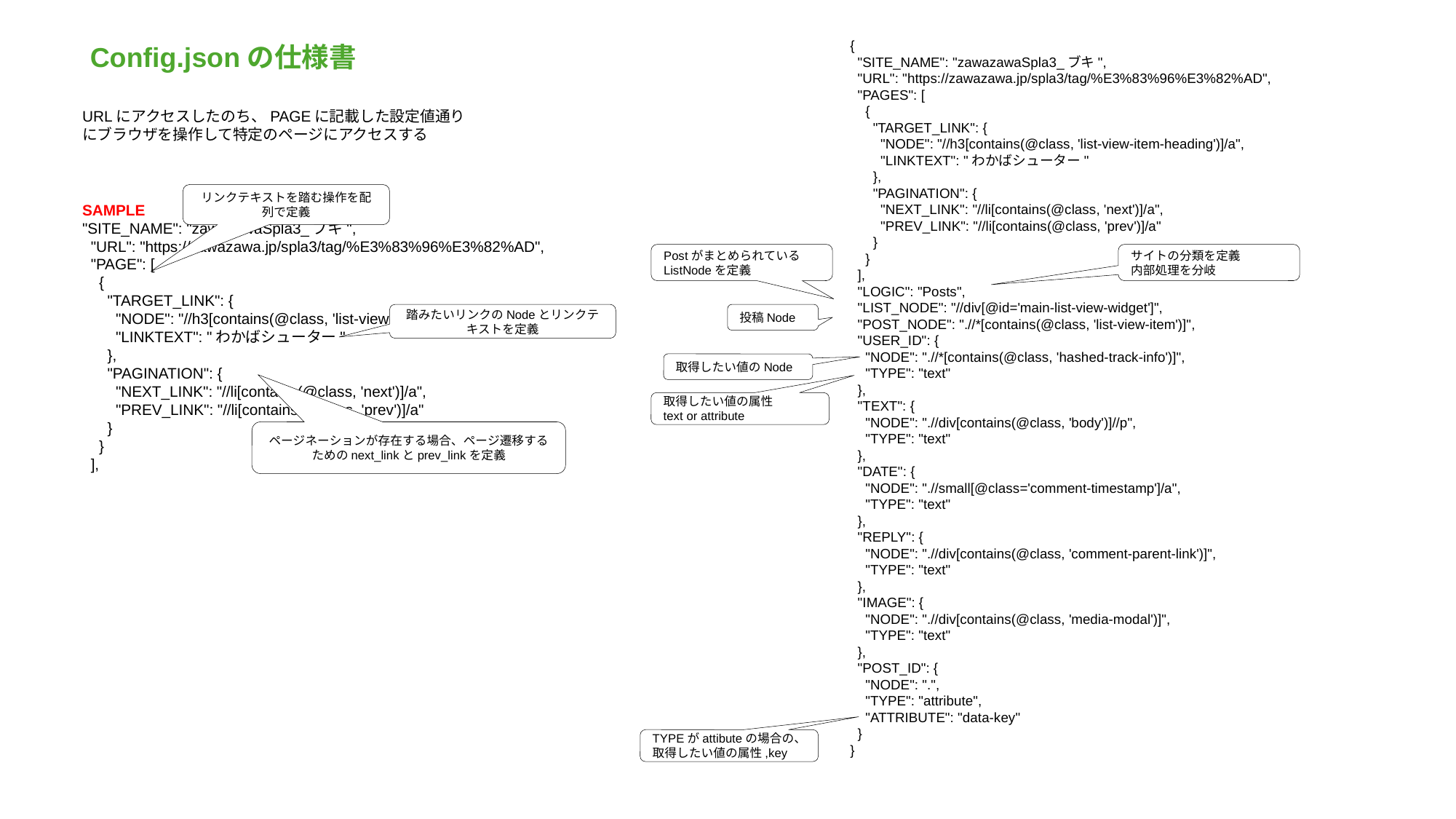

{
  "SITE_NAME": "zawazawaSpla3_ブキ",
  "URL": "https://zawazawa.jp/spla3/tag/%E3%83%96%E3%82%AD",
  "PAGES": [
    {
      "TARGET_LINK": {
        "NODE": "//h3[contains(@class, 'list-view-item-heading')]/a",
        "LINKTEXT": "わかばシューター"
      },
      "PAGINATION": {
        "NEXT_LINK": "//li[contains(@class, 'next')]/a",
        "PREV_LINK": "//li[contains(@class, 'prev')]/a"
      }
    }
  ],
  "LOGIC": "Posts",
  "LIST_NODE": "//div[@id='main-list-view-widget']",
  "POST_NODE": ".//*[contains(@class, 'list-view-item')]",
  "USER_ID": {
    "NODE": ".//*[contains(@class, 'hashed-track-info')]",
    "TYPE": "text"
  },
  "TEXT": {
    "NODE": ".//div[contains(@class, 'body')]//p",
    "TYPE": "text"
  },
  "DATE": {
    "NODE": ".//small[@class='comment-timestamp']/a",
    "TYPE": "text"
  },
  "REPLY": {
    "NODE": ".//div[contains(@class, 'comment-parent-link')]",
    "TYPE": "text"
  },
  "IMAGE": {
    "NODE": ".//div[contains(@class, 'media-modal')]",
    "TYPE": "text"
  },
  "POST_ID": {
    "NODE": ".",
    "TYPE": "attribute",
    "ATTRIBUTE": "data-key"
  }
}

Config.jsonの仕様書
URLにアクセスしたのち、PAGEに記載した設定値通りにブラウザを操作して特定のページにアクセスする
リンクテキストを踏む操作を配列で定義
SAMPLE
"SITE_NAME": "zawazawaSpla3_ブキ",
  "URL": "https://zawazawa.jp/spla3/tag/%E3%83%96%E3%82%AD",
  "PAGE": [
    {
      "TARGET_LINK": {
        "NODE": "//h3[contains(@class, 'list-view-item-heading')]/a",
        "LINKTEXT": "わかばシューター"
      },
      "PAGINATION": {
        "NEXT_LINK": "//li[contains(@class, 'next')]/a",
        "PREV_LINK": "//li[contains(@class, 'prev')]/a"
      }
    }
  ],
PostがまとめられているListNodeを定義
サイトの分類を定義
内部処理を分岐
踏みたいリンクのNodeとリンクテキストを定義
投稿Node
取得したい値のNode
取得したい値の属性
text or attribute
ページネーションが存在する場合、ページ遷移するためのnext_linkとprev_linkを定義
TYPEがattibuteの場合の、取得したい値の属性,key